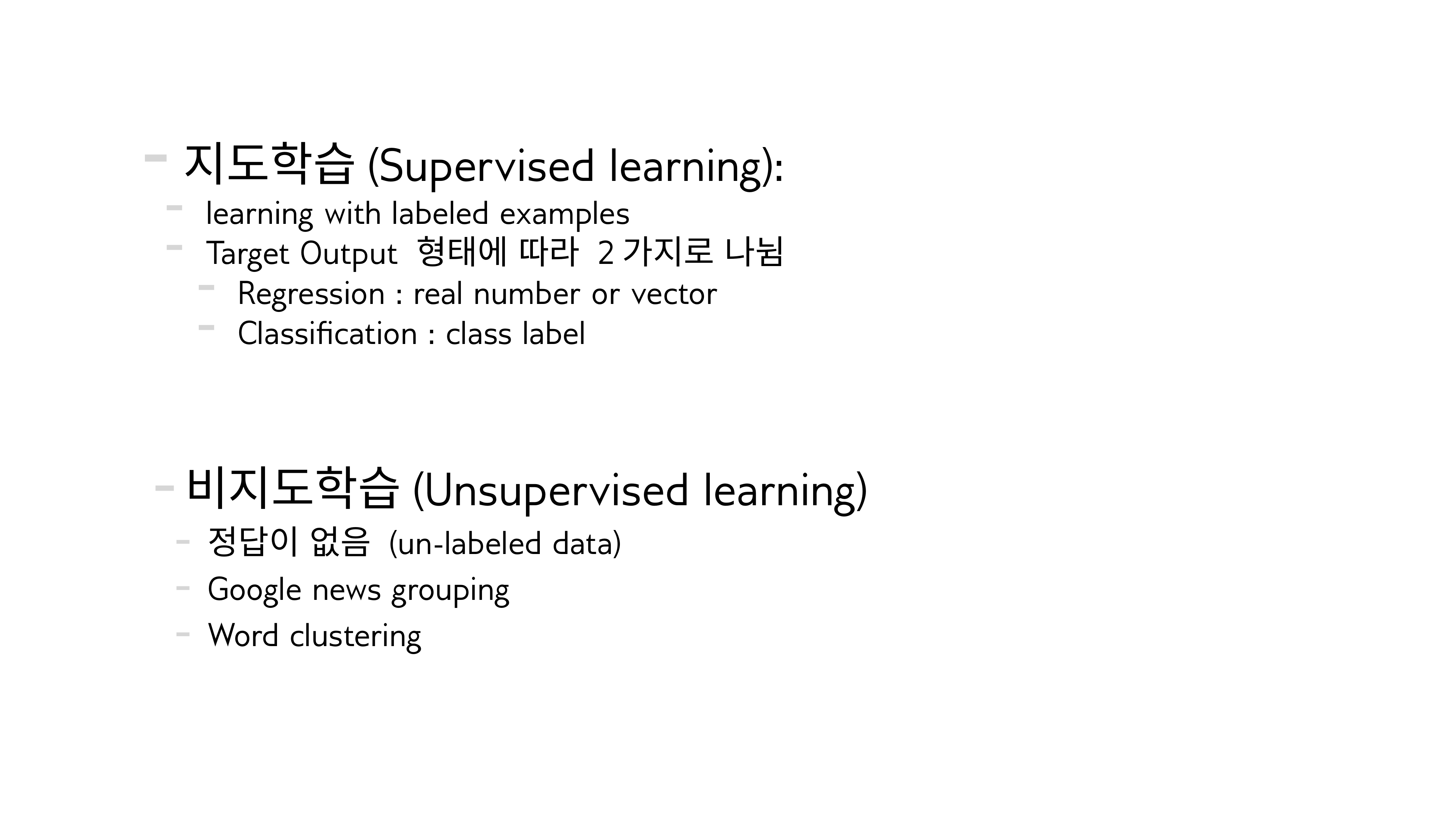

지도학습(Supervised learning):
learning with labeled examples
Target Output 형태에 따라 2가지로 나뉨
Regression : real number or vector
Classification : class label

비지도학습(Unsupervised learning)
정답이 없음 (un-labeled data)
Google news grouping
Word clustering